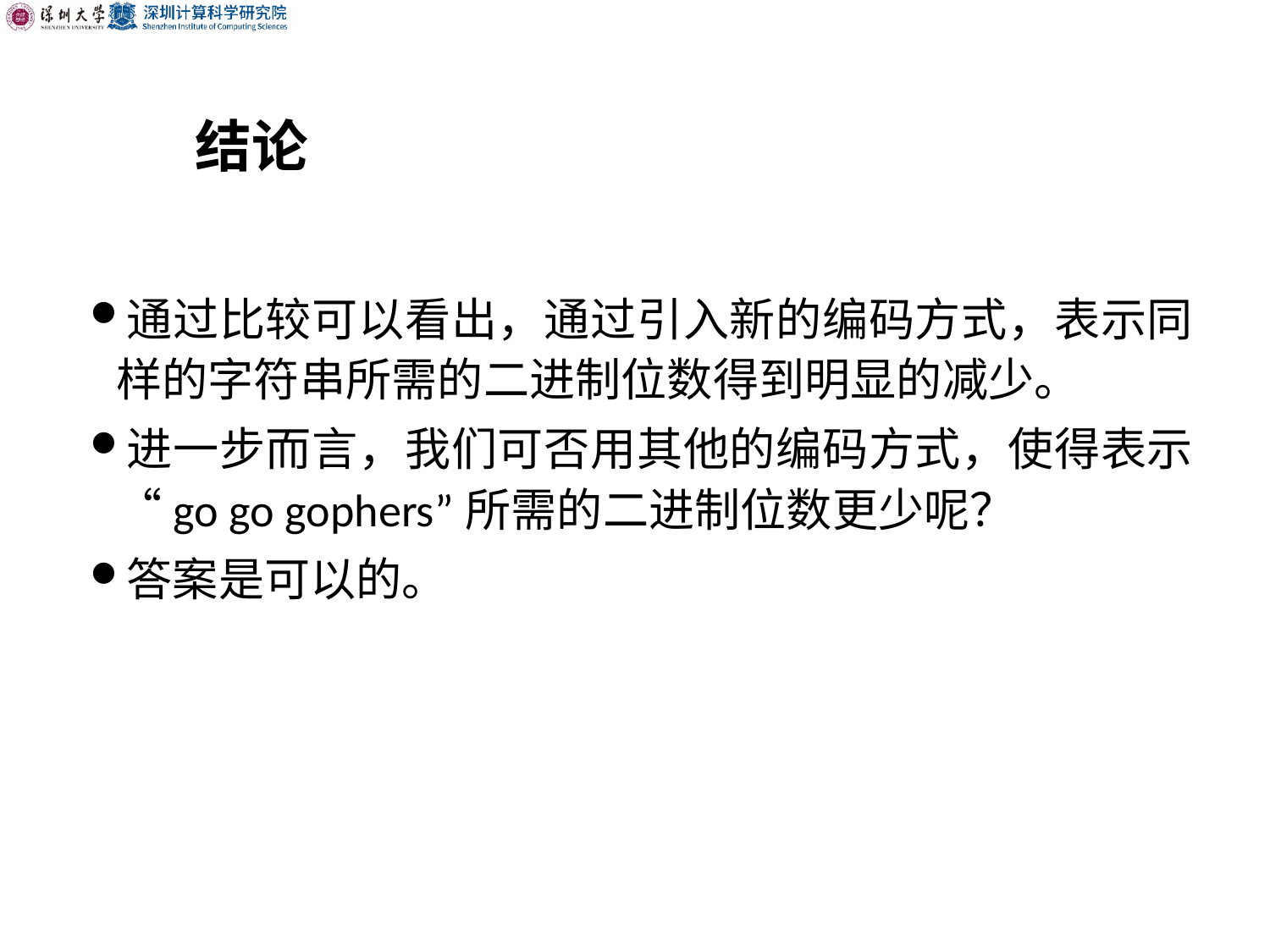

结论
通过比较可以看出，通过引入新的编码方式，表示同样的字符串所需的二进制位数得到明显的减少。
进一步而言，我们可否用其他的编码方式，使得表示“go go gophers”所需的二进制位数更少呢？
答案是可以的。